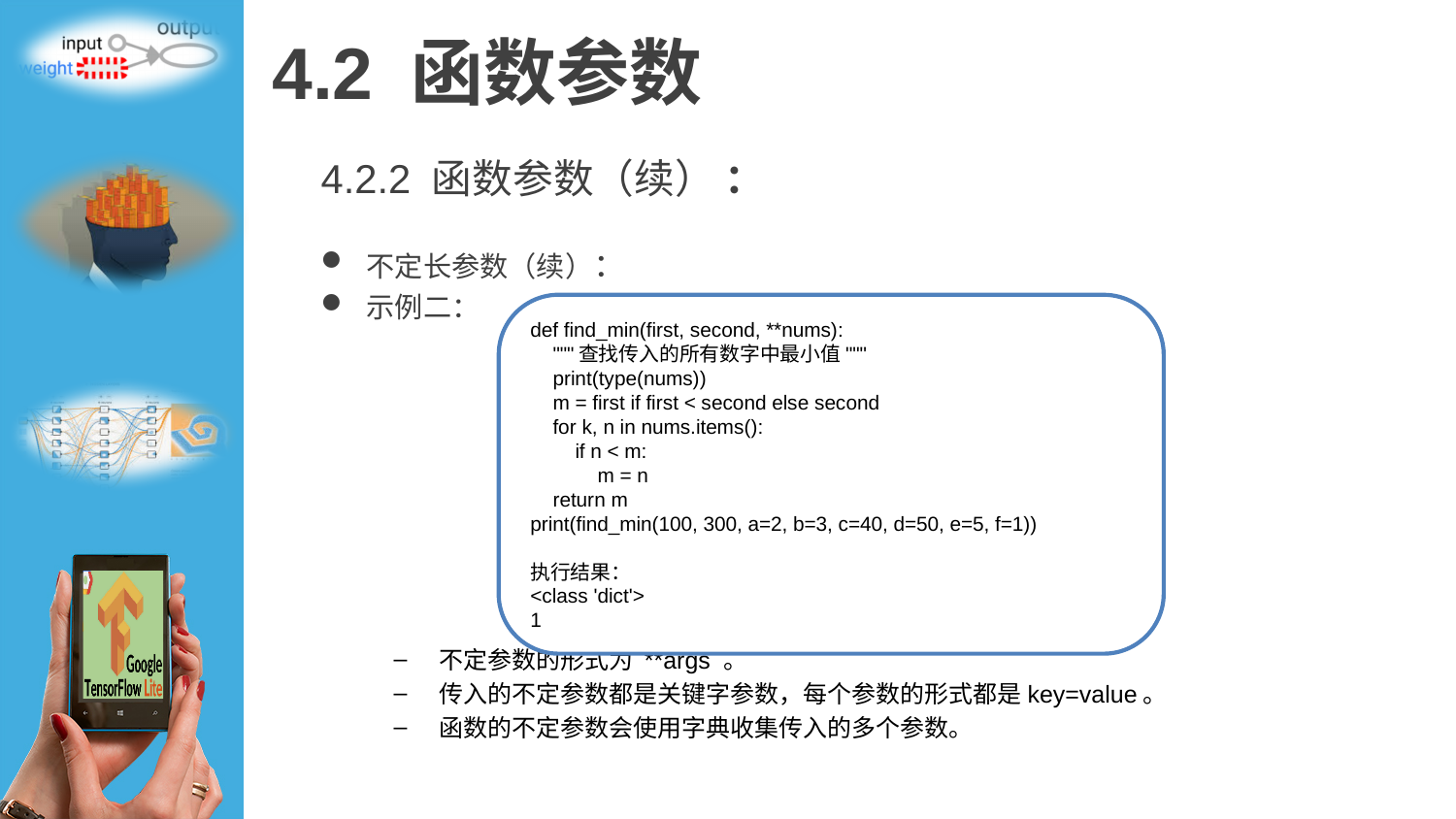

# 4.2 函数参数
4.2.2 函数参数（续） ：
不定长参数（续）：
示例二：

不定参数的形式为 **args 。
传入的不定参数都是关键字参数，每个参数的形式都是key=value。
函数的不定参数会使用字典收集传入的多个参数。

def find_min(first, second, **nums):
    """查找传入的所有数字中最小值"""
    print(type(nums))
    m = first if first < second else second
    for k, n in nums.items():
        if n < m:
            m = n
    return m
print(find_min(100, 300, a=2, b=3, c=40, d=50, e=5, f=1))

执行结果：
<class 'dict'>
1